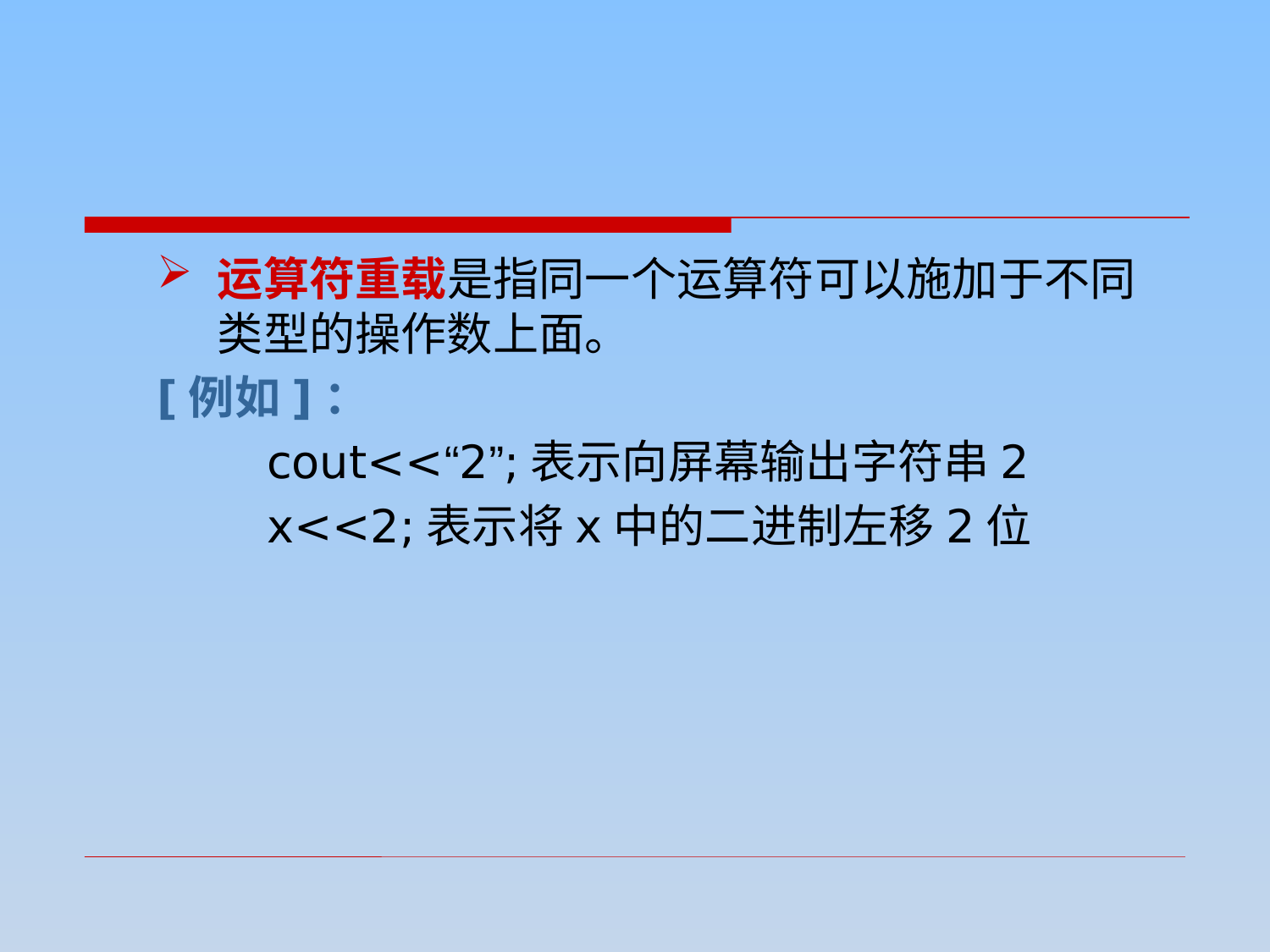

运算符重载是指同一个运算符可以施加于不同类型的操作数上面。
[例如]：
            cout<<“2”;表示向屏幕输出字符串2
            x<<2;表示将x中的二进制左移2位